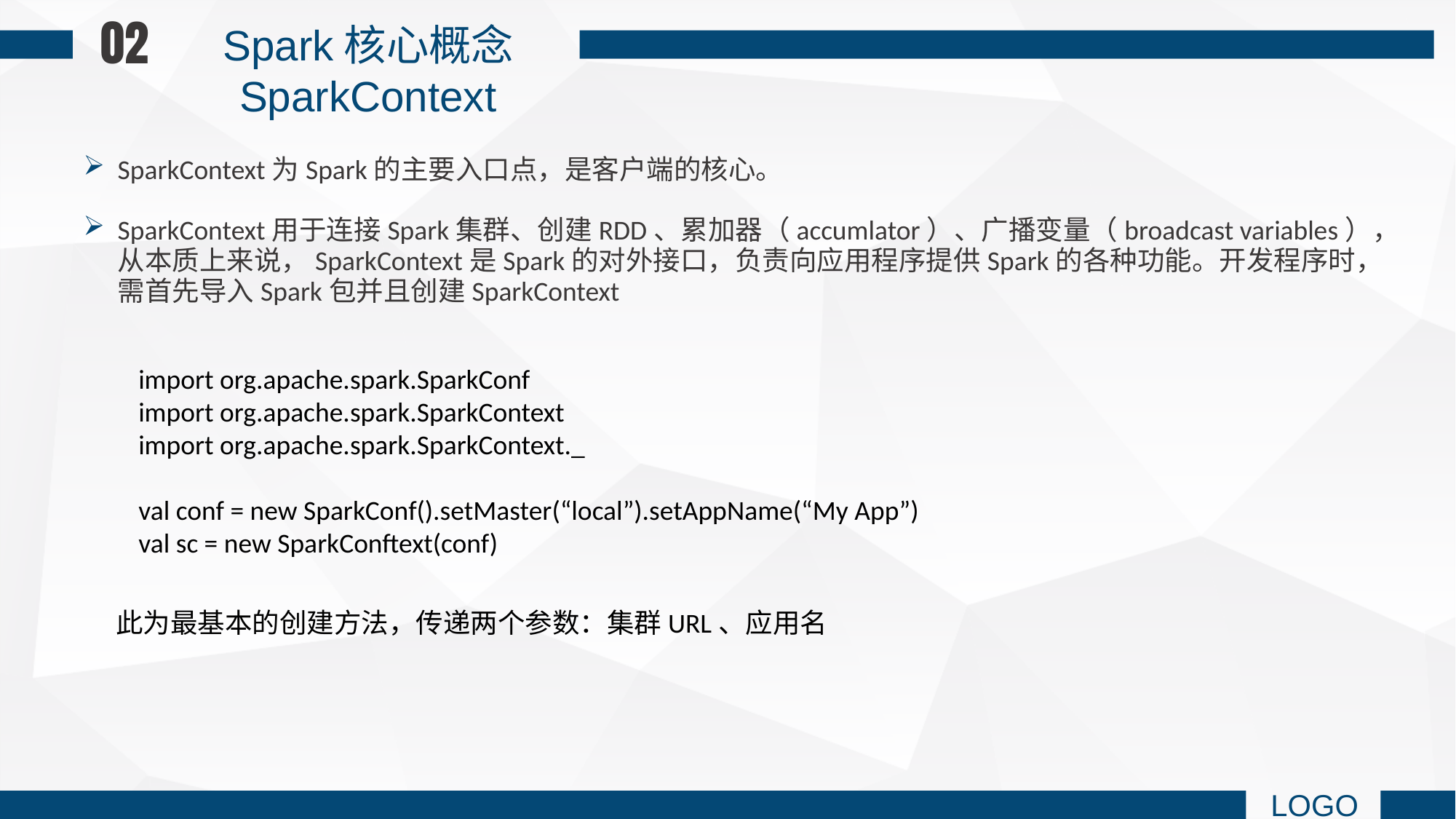

02
Spark核心概念 SparkContext

SparkContext为Spark的主要入口点，是客户端的核心。

SparkContext用于连接Spark集群、创建RDD、累加器（accumlator）、广播变量（broadcast variables），从本质上来说，SparkContext是Spark的对外接口，负责向应用程序提供Spark的各种功能。开发程序时，需首先导入Spark包并且创建SparkContext
import org.apache.spark.SparkConf
import org.apache.spark.SparkContext
import org.apache.spark.SparkContext._

val conf = new SparkConf().setMaster(“local”).setAppName(“My App”)
val sc = new SparkConftext(conf)
此为最基本的创建方法，传递两个参数：集群URL、应用名
LOGO